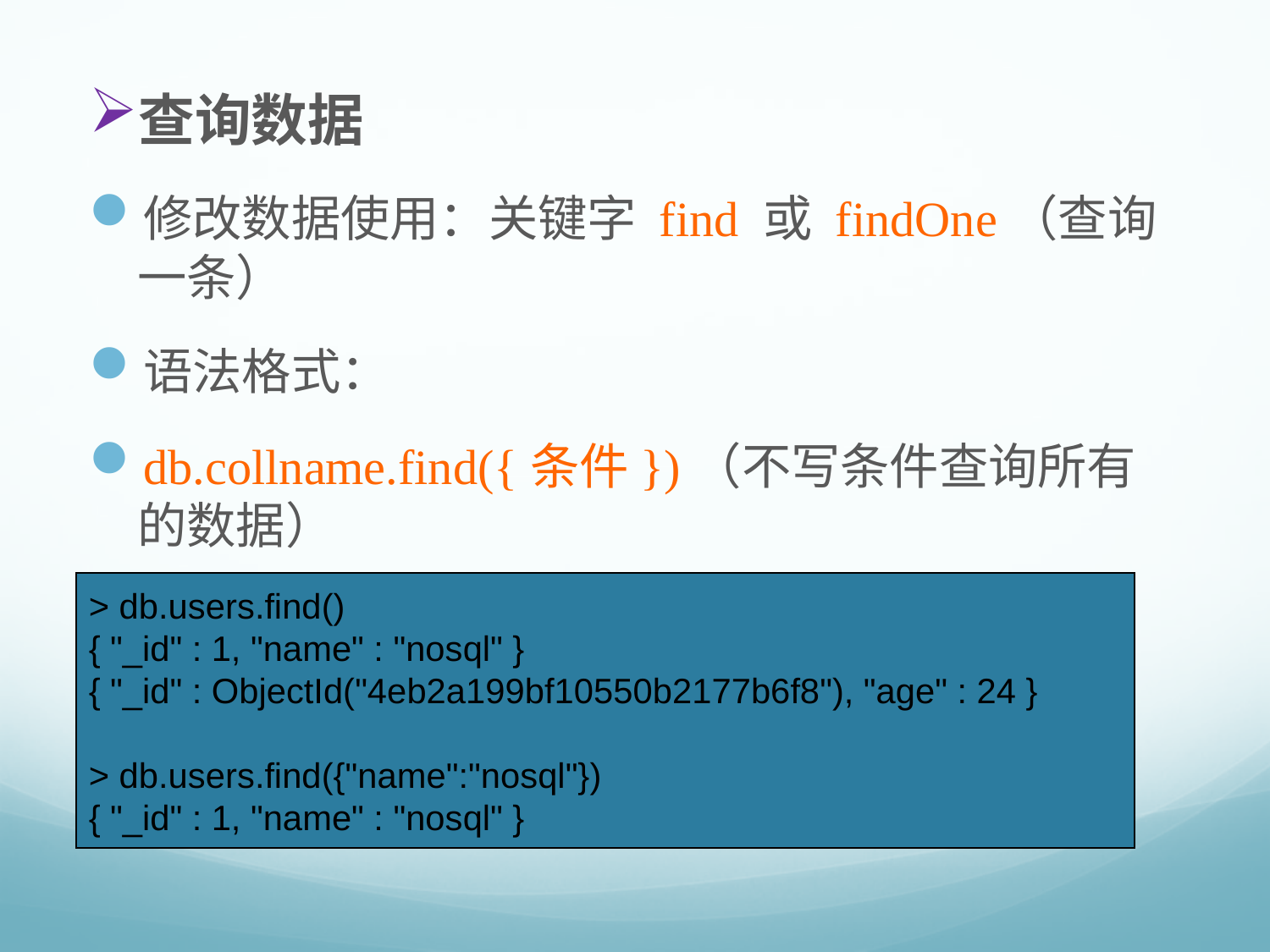

查询数据
修改数据使用：关键字 find 或 findOne（查询一条）
语法格式：
db.collname.find({条件})（不写条件查询所有的数据）

> db.users.find()
{ "_id" : 1, "name" : "nosql" }
{ "_id" : ObjectId("4eb2a199bf10550b2177b6f8"), "age" : 24 }

> db.users.find({"name":"nosql"})
{ "_id" : 1, "name" : "nosql" }